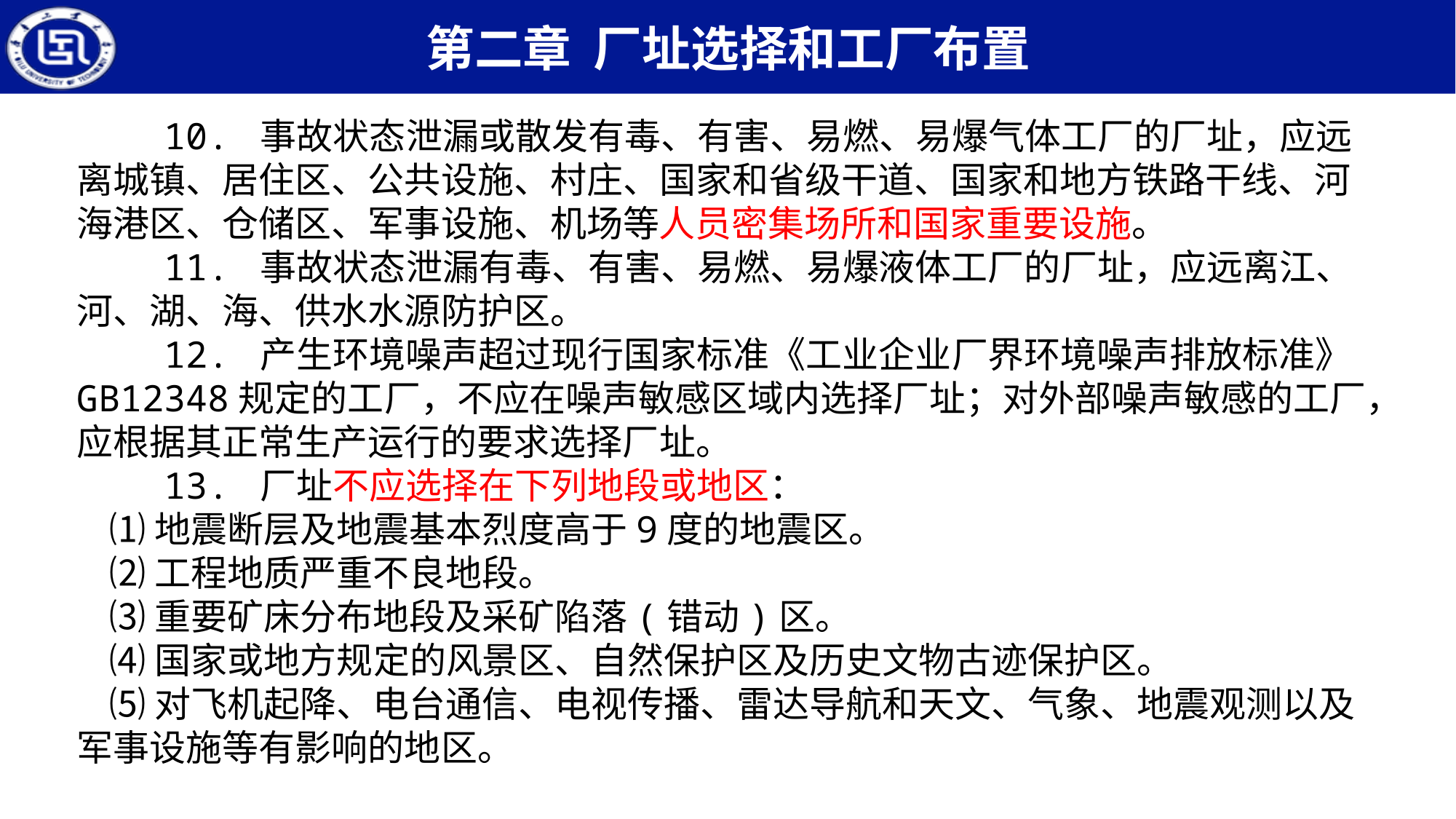

10. 事故状态泄漏或散发有毒、有害、易燃、易爆气体工厂的厂址，应远离城镇、居住区、公共设施、村庄、国家和省级干道、国家和地方铁路干线、河海港区、仓储区、军事设施、机场等人员密集场所和国家重要设施。
    11. 事故状态泄漏有毒、有害、易燃、易爆液体工厂的厂址，应远离江、河、湖、海、供水水源防护区。
    12. 产生环境噪声超过现行国家标准《工业企业厂界环境噪声排放标准》GB12348规定的工厂，不应在噪声敏感区域内选择厂址；对外部噪声敏感的工厂，应根据其正常生产运行的要求选择厂址。
    13. 厂址不应选择在下列地段或地区：
    ⑴地震断层及地震基本烈度高于9度的地震区。
    ⑵工程地质严重不良地段。
    ⑶重要矿床分布地段及采矿陷落(错动)区。
    ⑷国家或地方规定的风景区、自然保护区及历史文物古迹保护区。
    ⑸对飞机起降、电台通信、电视传播、雷达导航和天文、气象、地震观测以及军事设施等有影响的地区。